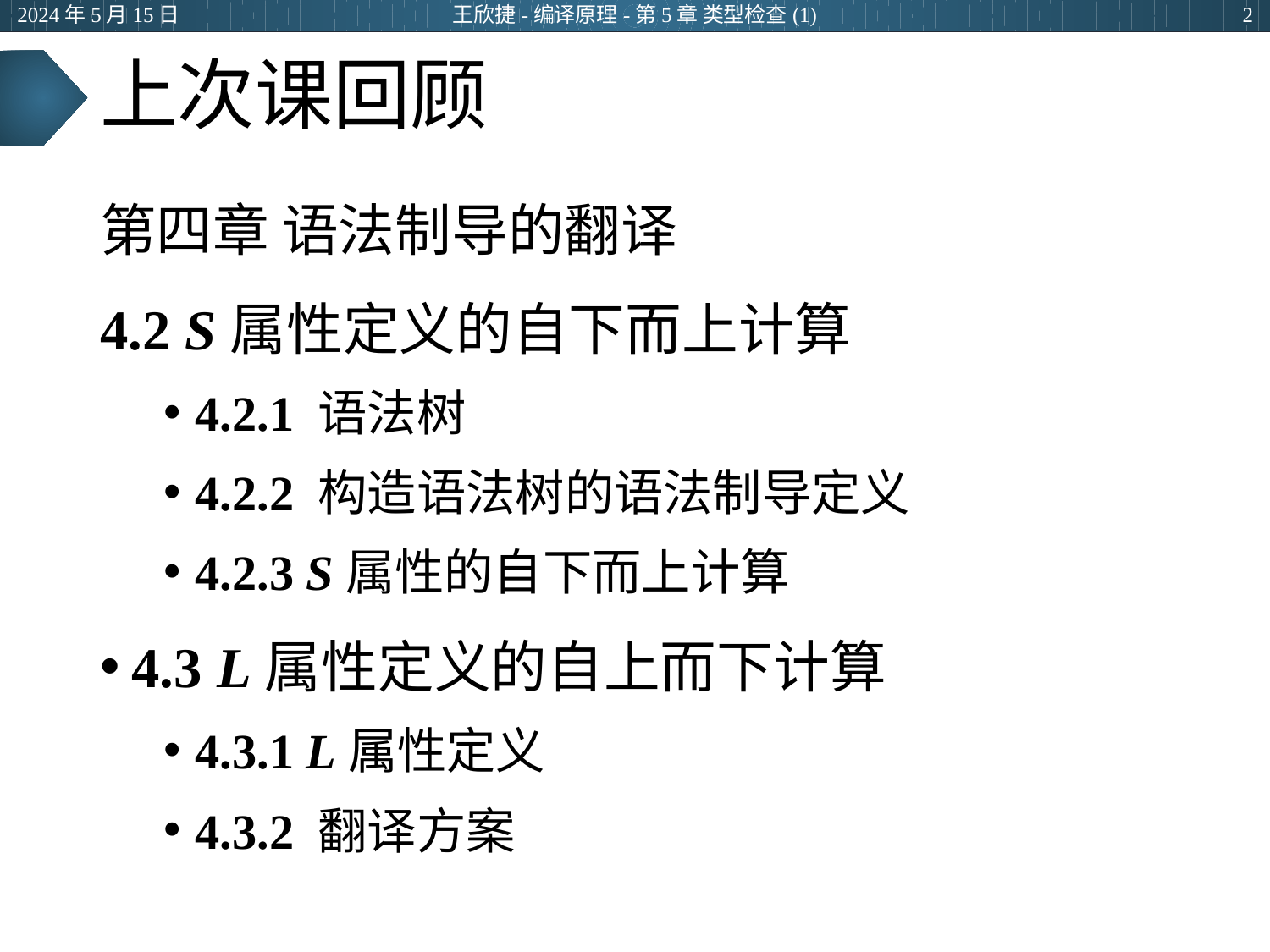

2024年5月15日
王欣捷-编译原理-第5章 类型检查(1)
2
# 上次课回顾
第四章 语法制导的翻译
4.2 S属性定义的自下而上计算
4.2.1 语法树
4.2.2 构造语法树的语法制导定义
4.2.3 S属性的自下而上计算
4.3 L属性定义的自上而下计算
4.3.1 L属性定义
4.3.2 翻译方案